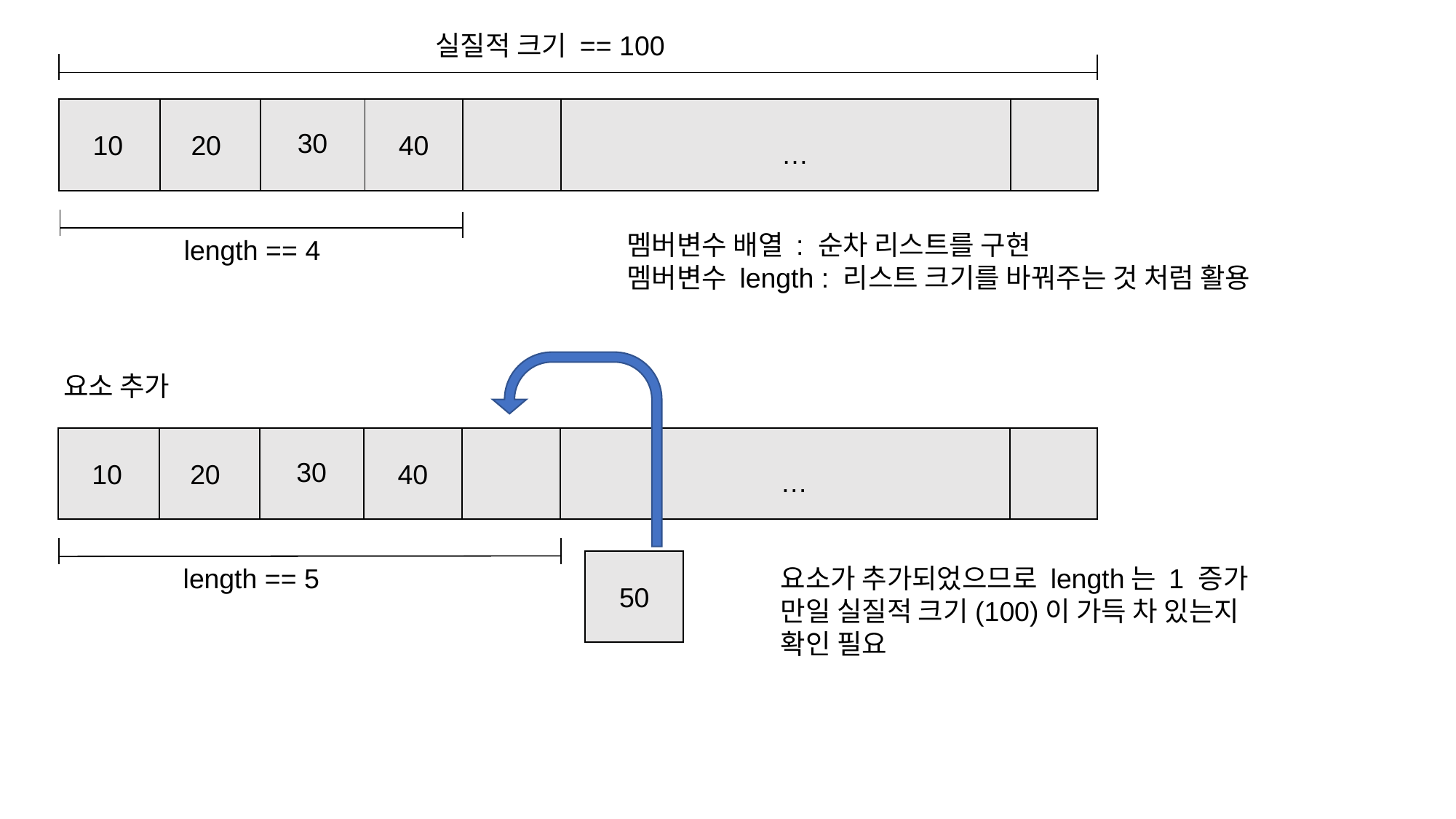

실질적 크기 == 100

30
10
20
40
…
멤버변수 배열 : 순차 리스트를 구현
멤버변수 length : 리스트 크기를 바꿔주는 것 처럼 활용
length == 4

요소 추가

30
10
20
40
…
50
length == 5
요소가 추가되었으므로 length는 1 증가
만일 실질적 크기(100)이 가득 차 있는지
확인 필요